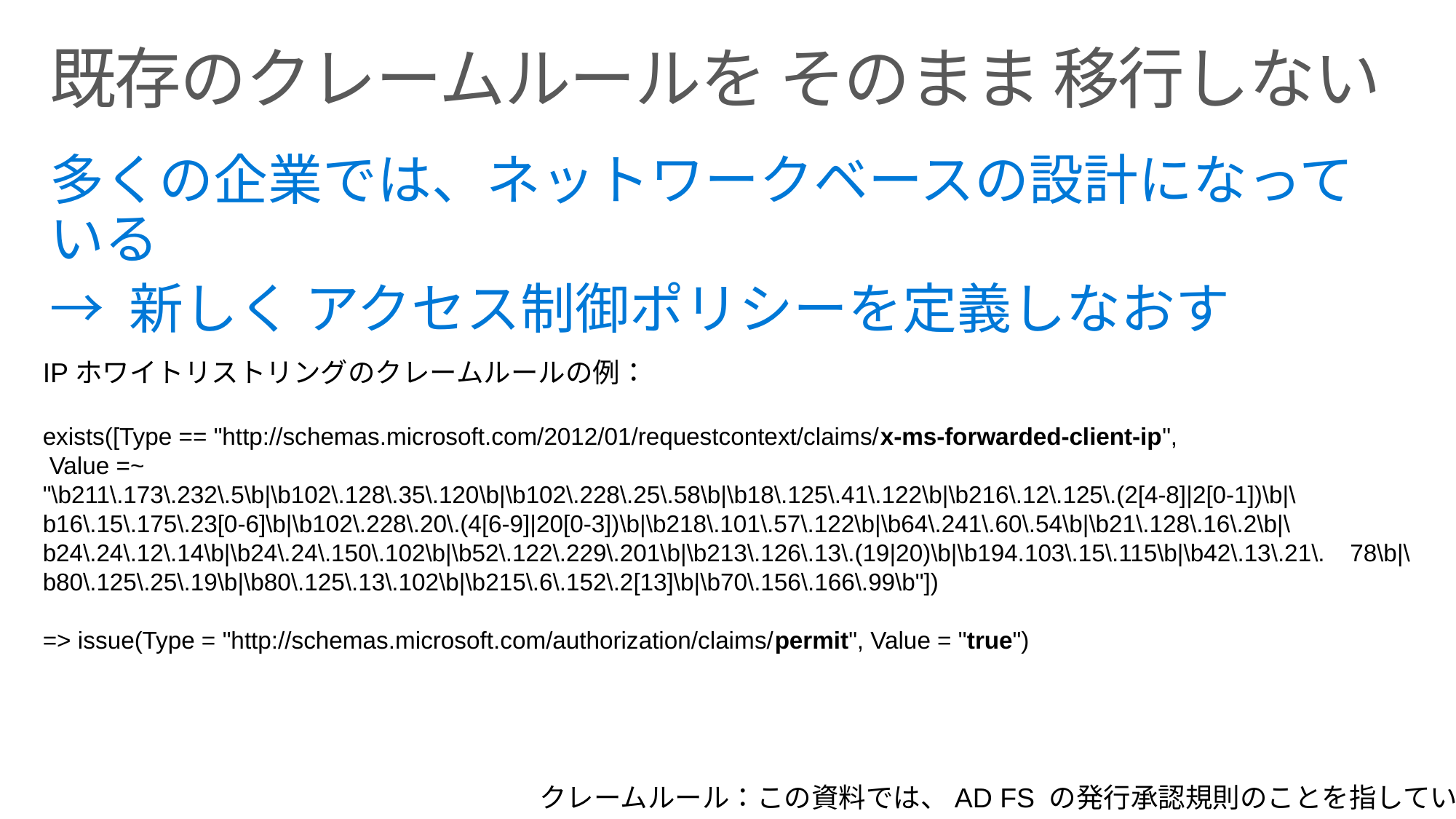

# 既存のクレームルールを そのまま 移行しない
多くの企業では、ネットワークベースの設計になっている
→ 新しく アクセス制御ポリシーを定義しなおす

IPホワイトリストリングのクレームルールの例：

exists([Type == "http://schemas.microsoft.com/2012/01/requestcontext/claims/x-ms-forwarded-client-ip",
 Value =~
"\b211\.173\.232\.5\b|\b102\.128\.35\.120\b|\b102\.228\.25\.58\b|\b18\.125\.41\.122\b|\b216\.12\.125\.(2[4-8]|2[0-1])\b|\b16\.15\.175\.23[0-6]\b|\b102\.228\.20\.(4[6-9]|20[0-3])\b|\b218\.101\.57\.122\b|\b64\.241\.60\.54\b|\b21\.128\.16\.2\b|\b24\.24\.12\.14\b|\b24\.24\.150\.102\b|\b52\.122\.229\.201\b|\b213\.126\.13\.(19|20)\b|\b194.103\.15\.115\b|\b42\.13\.21\. 78\b|\b80\.125\.25\.19\b|\b80\.125\.13\.102\b|\b215\.6\.152\.2[13]\b|\b70\.156\.166\.99\b"])

=> issue(Type = "http://schemas.microsoft.com/authorization/claims/permit", Value = "true")
クレームルール：この資料では、AD FS の発行承認規則のことを指しています